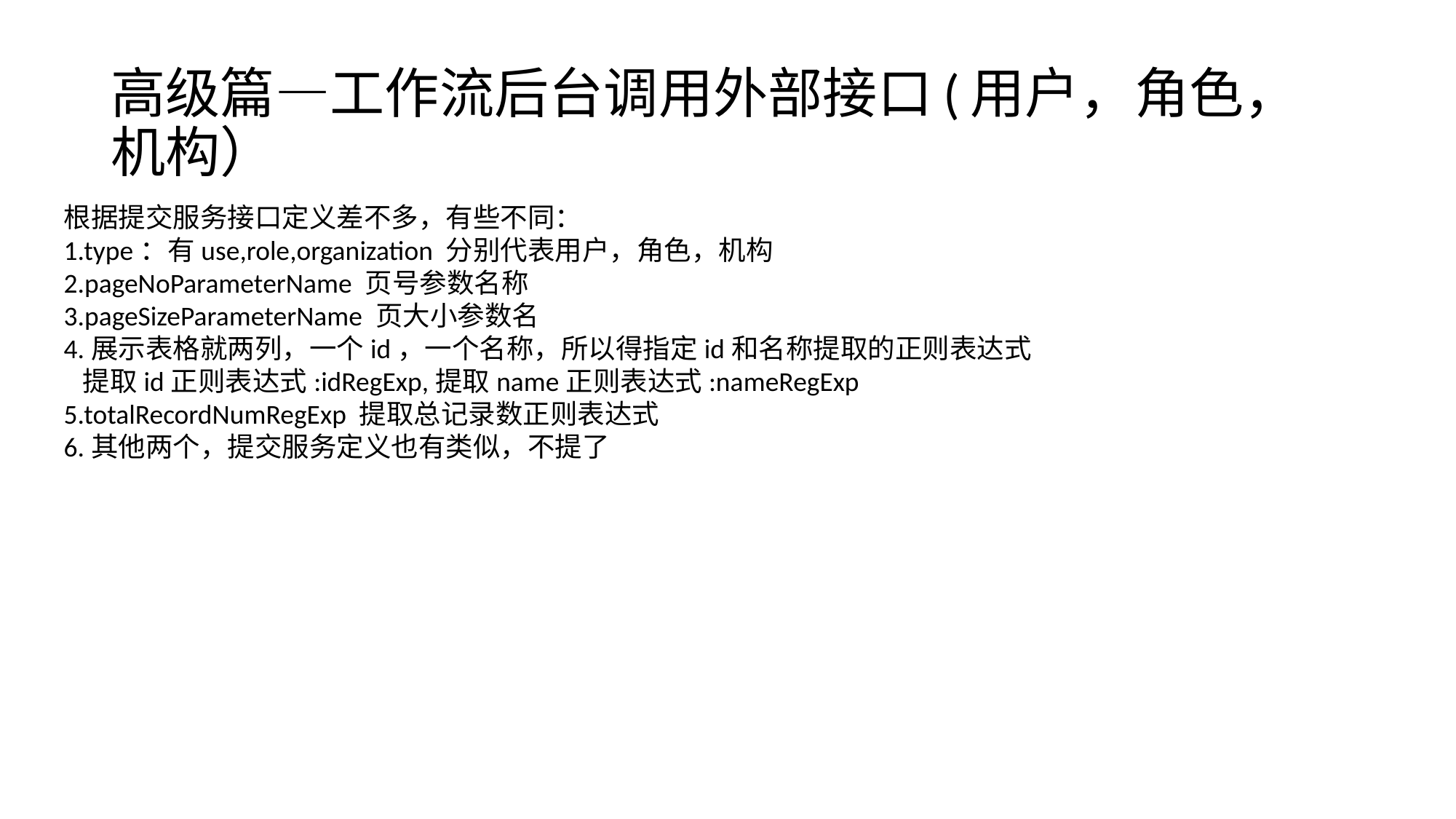

# 高级篇—工作流后台调用外部接口(用户，角色， 机构）
根据提交服务接口定义差不多，有些不同：
1.type：有use,role,organization 分别代表用户，角色，机构
2.pageNoParameterName 页号参数名称
3.pageSizeParameterName 页大小参数名
4.展示表格就两列，一个id，一个名称，所以得指定id和名称提取的正则表达式
  提取id正则表达式:idRegExp,提取name正则表达式:nameRegExp
5.totalRecordNumRegExp 提取总记录数正则表达式
6.其他两个，提交服务定义也有类似，不提了